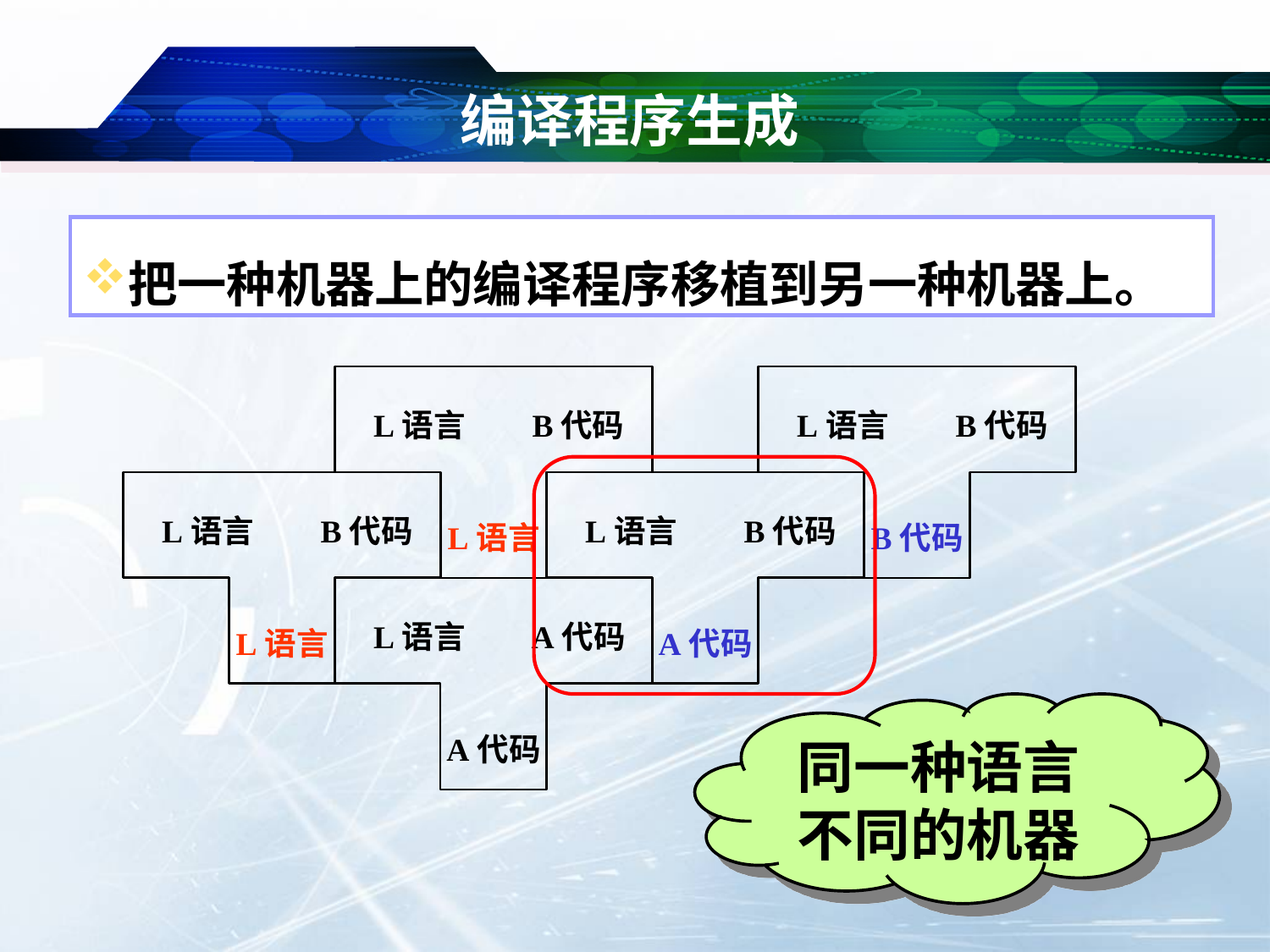

# 编译程序生成
把一种机器上的编译程序移植到另一种机器上。

L语言
B代码
L语言

L语言
B代码
B代码

L语言
B代码
L语言

L语言
B代码
A代码

L语言
A代码
A代码
同一种语言不同的机器